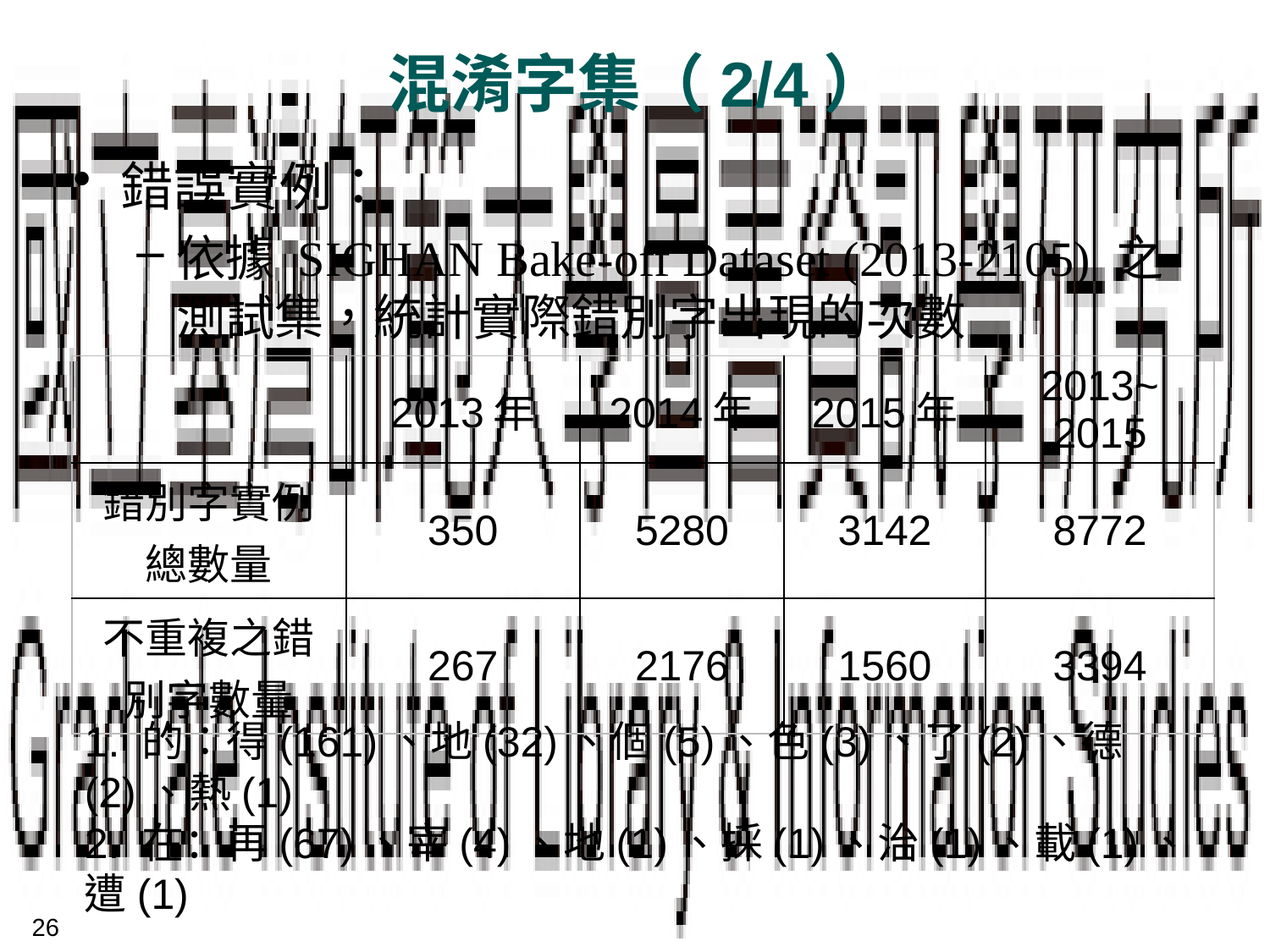

# 混淆字集（2/4）
錯誤實例：
依據 SIGHAN Bake-off Dataset (2013-2105) 之測試集，統計實際錯別字出現的次數

|  | 2013年 | 2014年 | 2015年 | 2013~ 2015 |
| --- | --- | --- | --- | --- |
| 錯別字實例總數量 | 350 | 5280 | 3142 | 8772 |
| 不重複之錯別字數量 | 267 | 2176 | 1560 | 3394 |
1. 的：得(161)、地(32)、個(5)、色(3)、了(2)、德(2)、熱(1)
2. 在：再(67)、宰(4)、地(1)、採(1)、治(1)、載(1)、遭(1)
…
3394 …
26